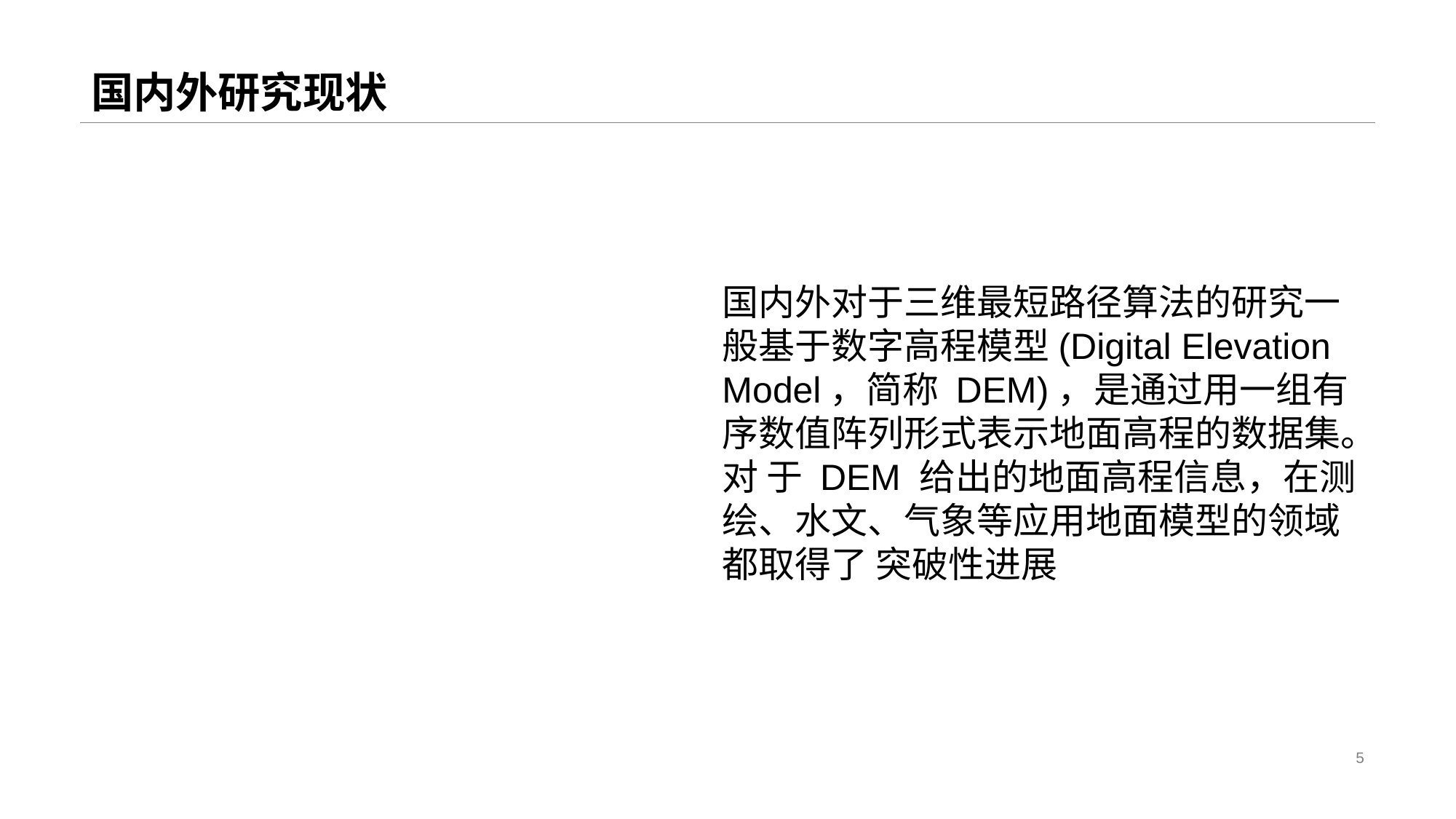

# 国内外研究现状
国内外对于三维最短路径算法的研究一般基于数字高程模型(Digital Elevation Model，简称 DEM)，是通过用一组有序数值阵列形式表示地面高程的数据集。对 于 DEM 给出的地面高程信息，在测绘、水文、气象等应用地面模型的领域都取得了 突破性进展
5